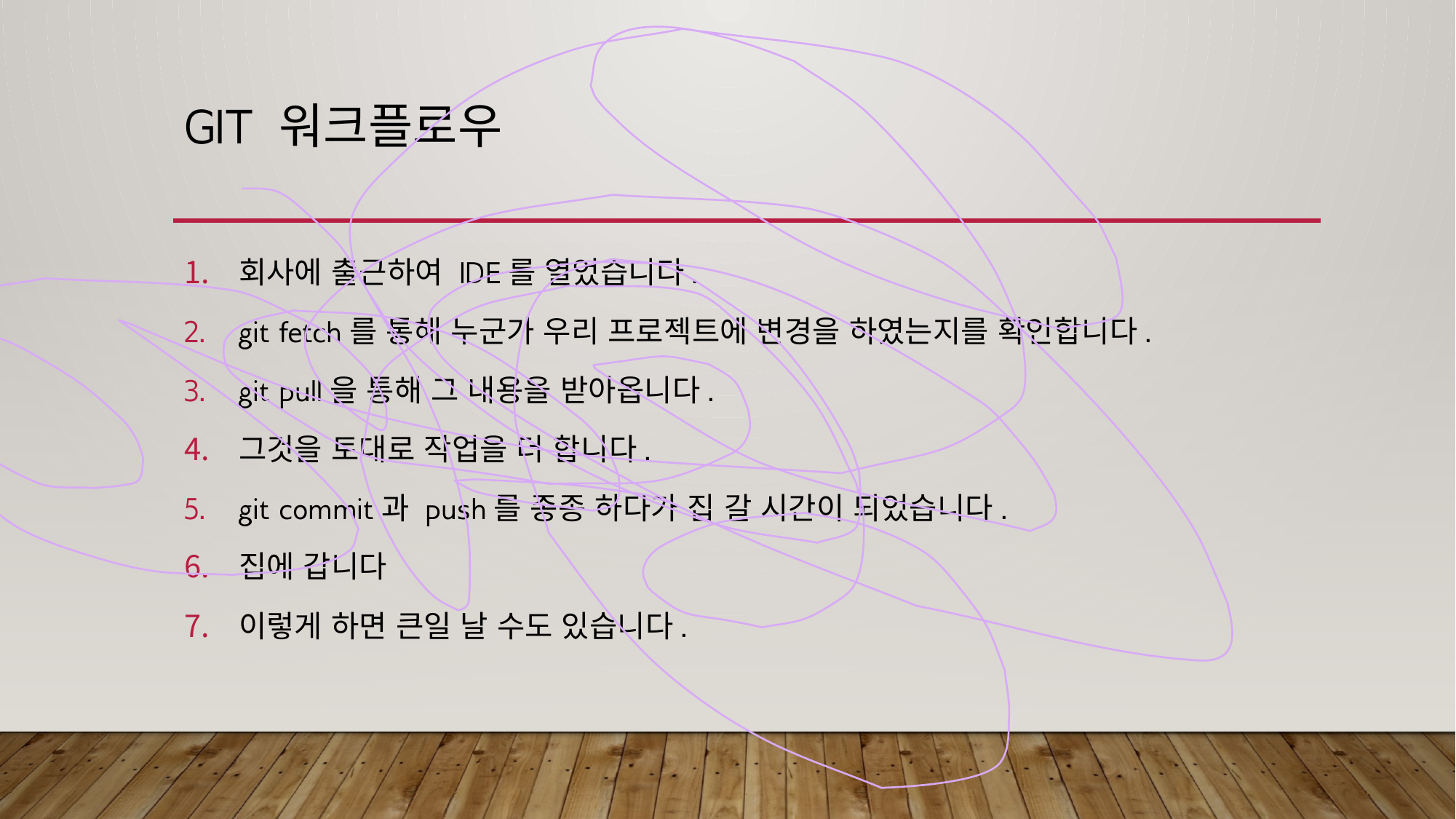

# git 워크플로우
회사에 출근하여 IDE를 열었습니다.
git fetch를 통해 누군가 우리 프로젝트에 변경을 하였는지를 확인합니다.
git pull을 통해 그 내용을 받아옵니다.
그것을 토대로 작업을 더 합니다.
git commit과 push를 종종 하다가 집 갈 시간이 되었습니다.
집에 갑니다
이렇게 하면 큰일 날 수도 있습니다.